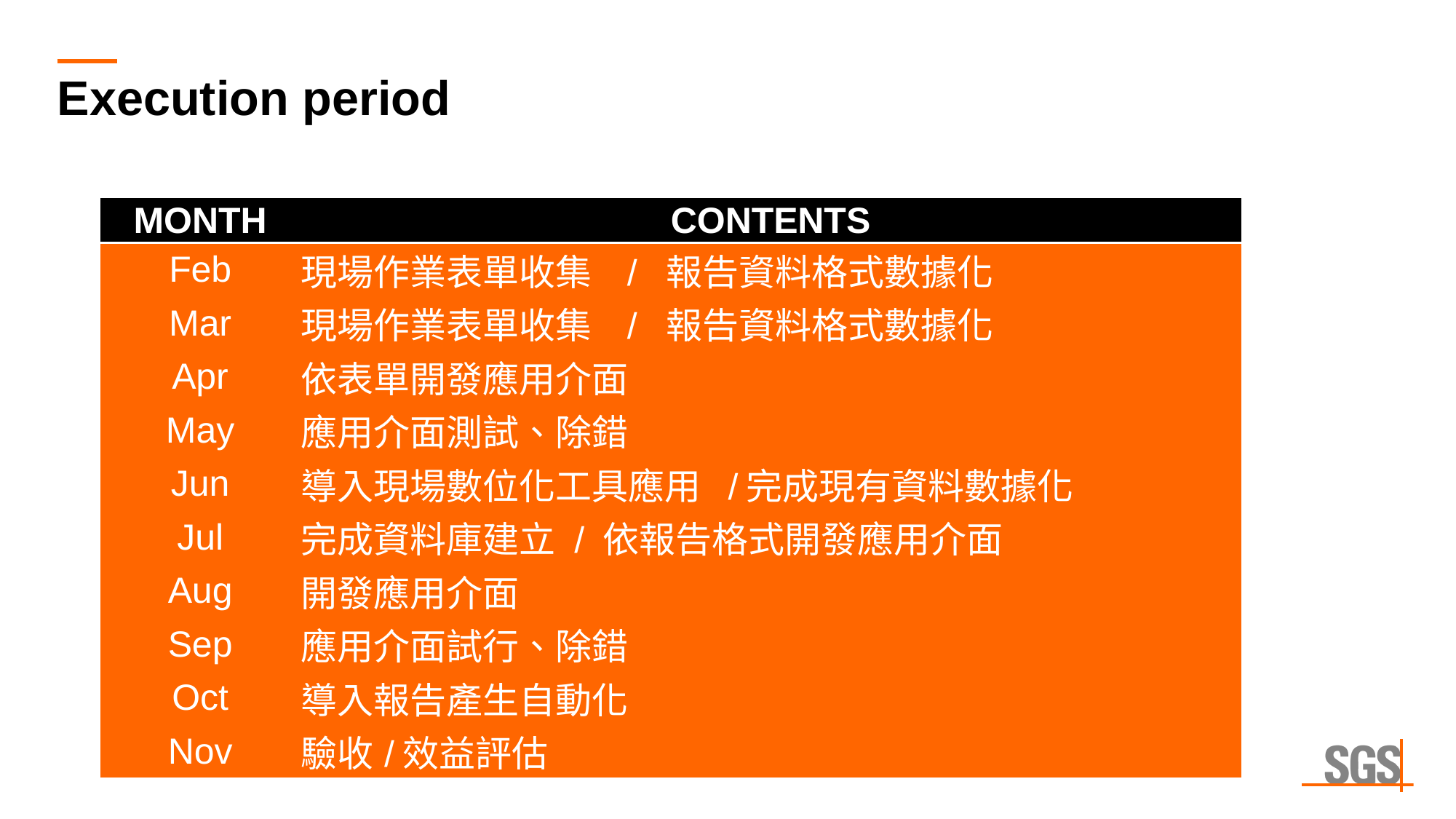

# Execution period
| MONTH | CONTENTS |
| --- | --- |
| Feb | 現場作業表單收集 / 報告資料格式數據化 |
| Mar | 現場作業表單收集 / 報告資料格式數據化 |
| Apr | 依表單開發應用介面 |
| May | 應用介面測試、除錯 |
| Jun | 導入現場數位化工具應用 /完成現有資料數據化 |
| Jul | 完成資料庫建立 / 依報告格式開發應用介面 |
| Aug | 開發應用介面 |
| Sep | 應用介面試行、除錯 |
| Oct | 導入報告產生自動化 |
| Nov | 驗收/效益評估 |